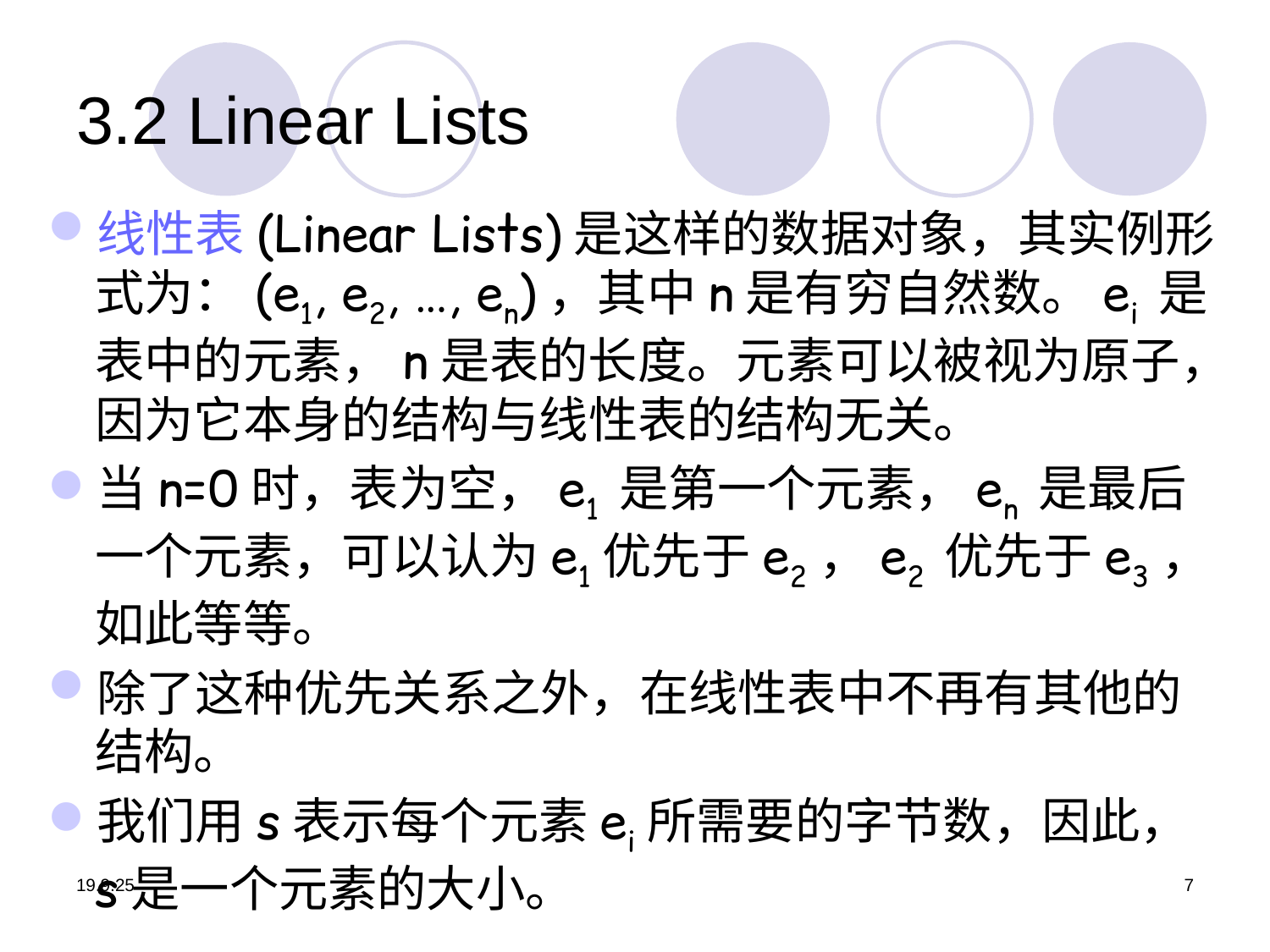

# 3.2 Linear Lists
线性表(Linear Lists)是这样的数据对象，其实例形式为：(e1, e2, …, en)，其中n是有穷自然数。ei 是表中的元素，n是表的长度。元素可以被视为原子，因为它本身的结构与线性表的结构无关。
当n=0时，表为空，e1 是第一个元素，en 是最后一个元素，可以认为e1优先于e2，e2 优先于e3，如此等等。
除了这种优先关系之外，在线性表中不再有其他的结构。
我们用s表示每个元素ei所需要的字节数，因此，s是一个元素的大小。
19.9.25
7